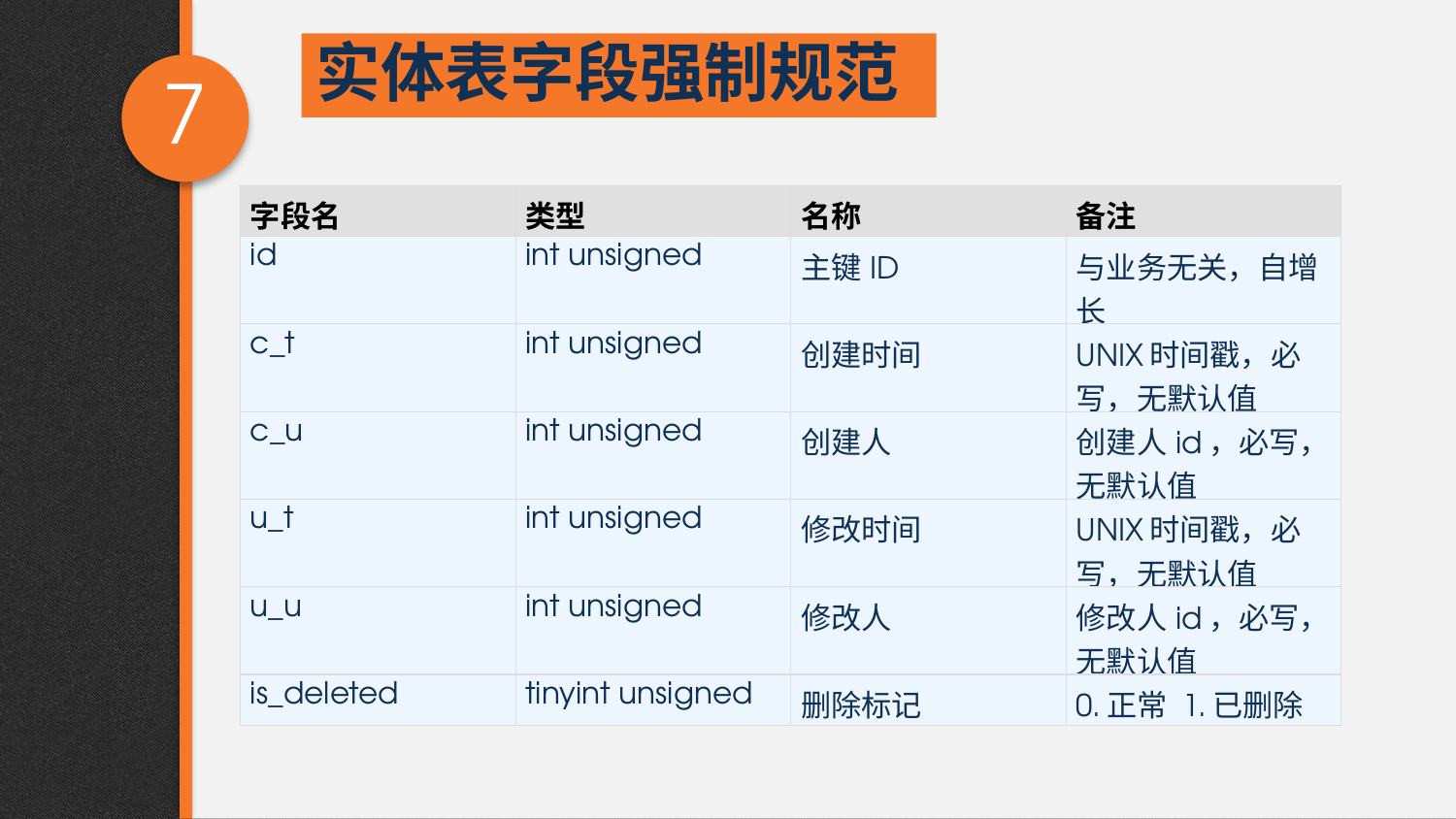

实体表字段强制规范
7
| 字段名 | 类型 | 名称 | 备注 |
| --- | --- | --- | --- |
| id | int unsigned | 主键ID | 与业务无关，自增长 |
| c\_t | int unsigned | 创建时间 | UNIX时间戳，必写，无默认值 |
| c\_u | int unsigned | 创建人 | 创建人id，必写，无默认值 |
| u\_t | int unsigned | 修改时间 | UNIX时间戳，必写，无默认值 |
| u\_u | int unsigned | 修改人 | 修改人id，必写，无默认值 |
| is\_deleted | tinyint unsigned | 删除标记 | 0.正常 1.已删除 |